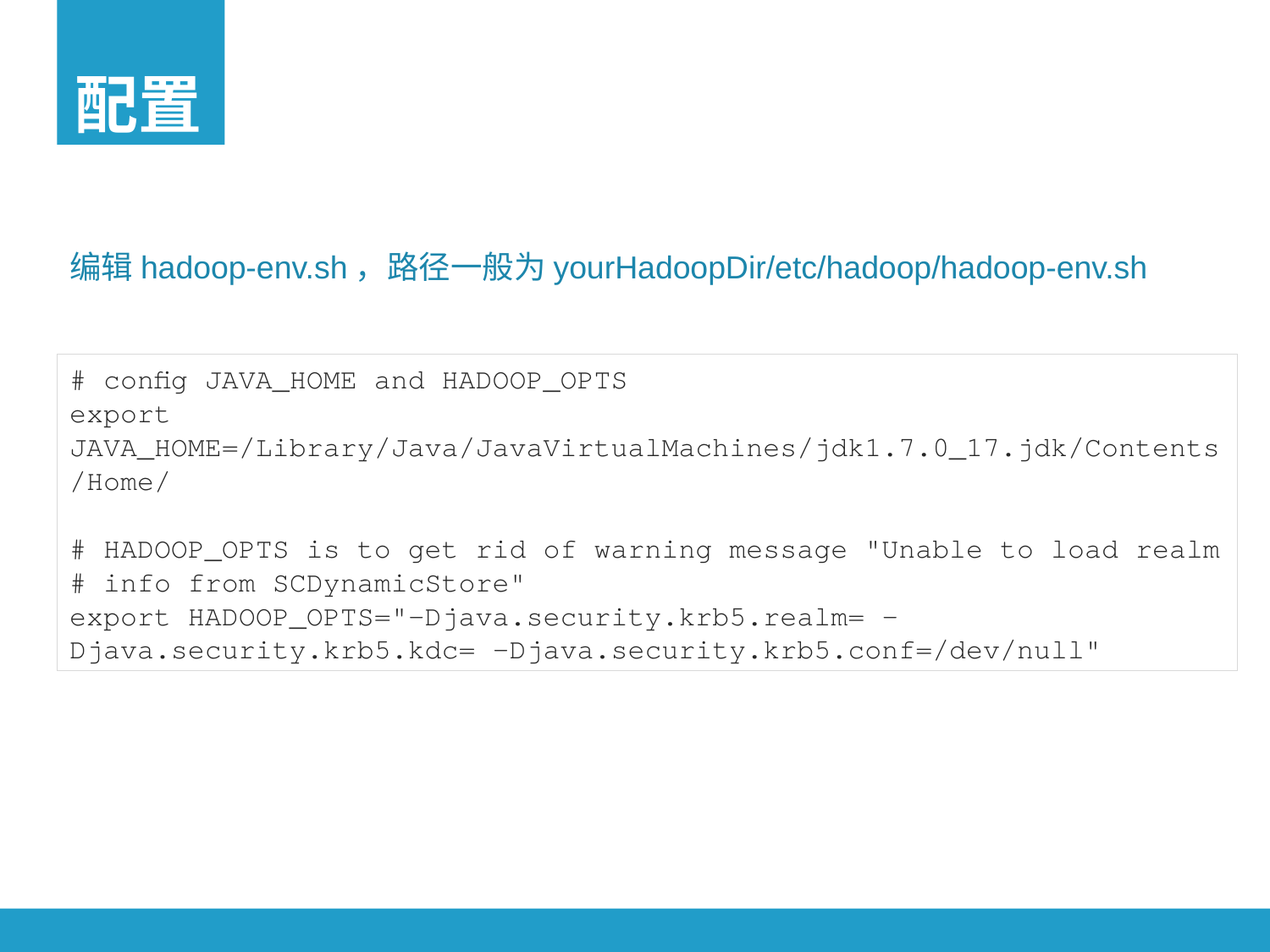

配置
编辑hadoop-env.sh，路径一般为yourHadoopDir/etc/hadoop/hadoop-env.sh
# config JAVA_HOME and HADOOP_OPTS
export JAVA_HOME=/Library/Java/JavaVirtualMachines/jdk1.7.0_17.jdk/Contents/Home/

# HADOOP_OPTS is to get rid of warning message "Unable to load realm # info from SCDynamicStore"
export HADOOP_OPTS="-Djava.security.krb5.realm= -Djava.security.krb5.kdc= -Djava.security.krb5.conf=/dev/null"